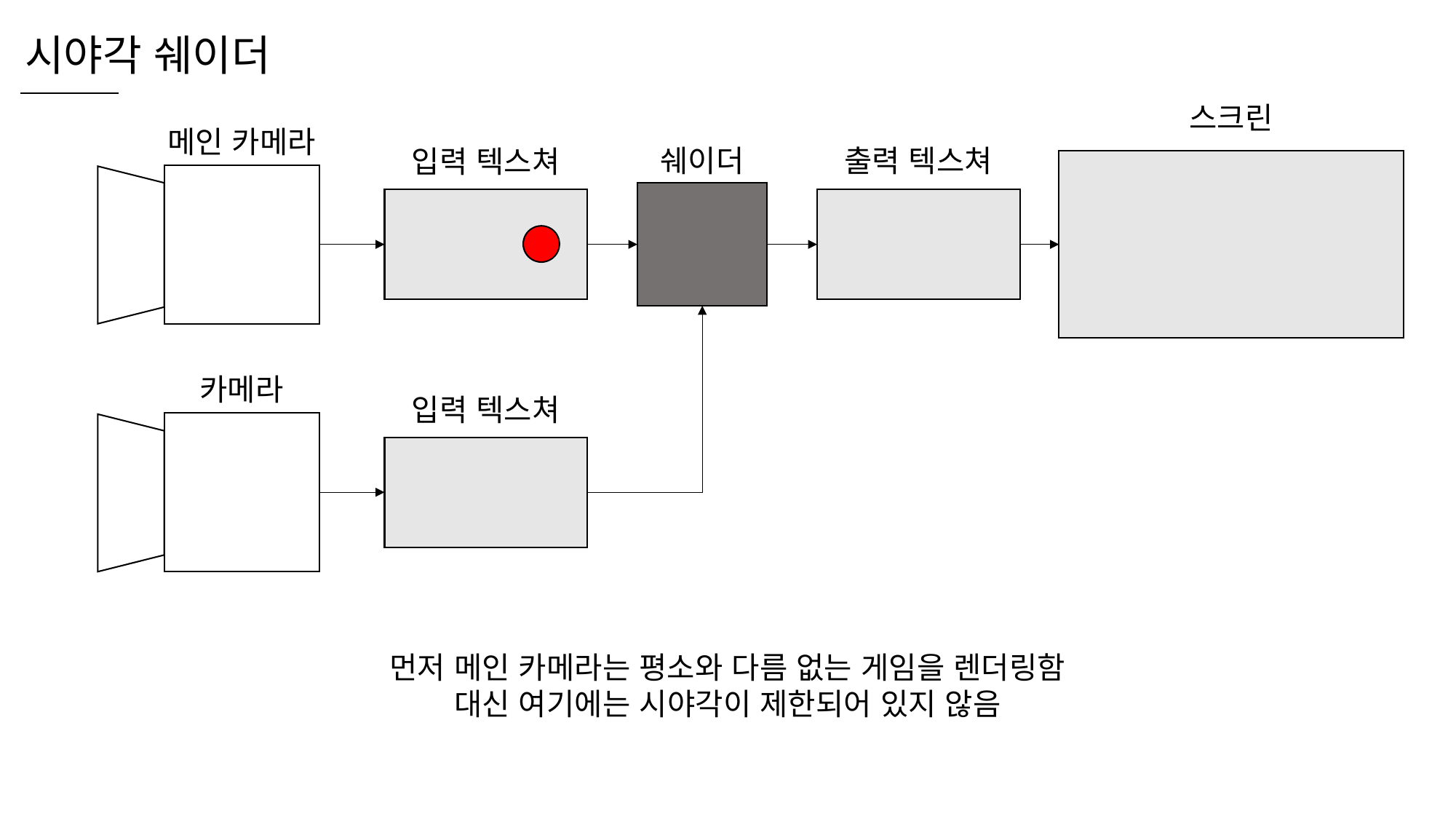

시야각 쉐이더
스크린
메인 카메라
쉐이더
출력 텍스쳐
입력 텍스쳐

카메라
입력 텍스쳐

먼저 메인 카메라는 평소와 다름 없는 게임을 렌더링함
대신 여기에는 시야각이 제한되어 있지 않음